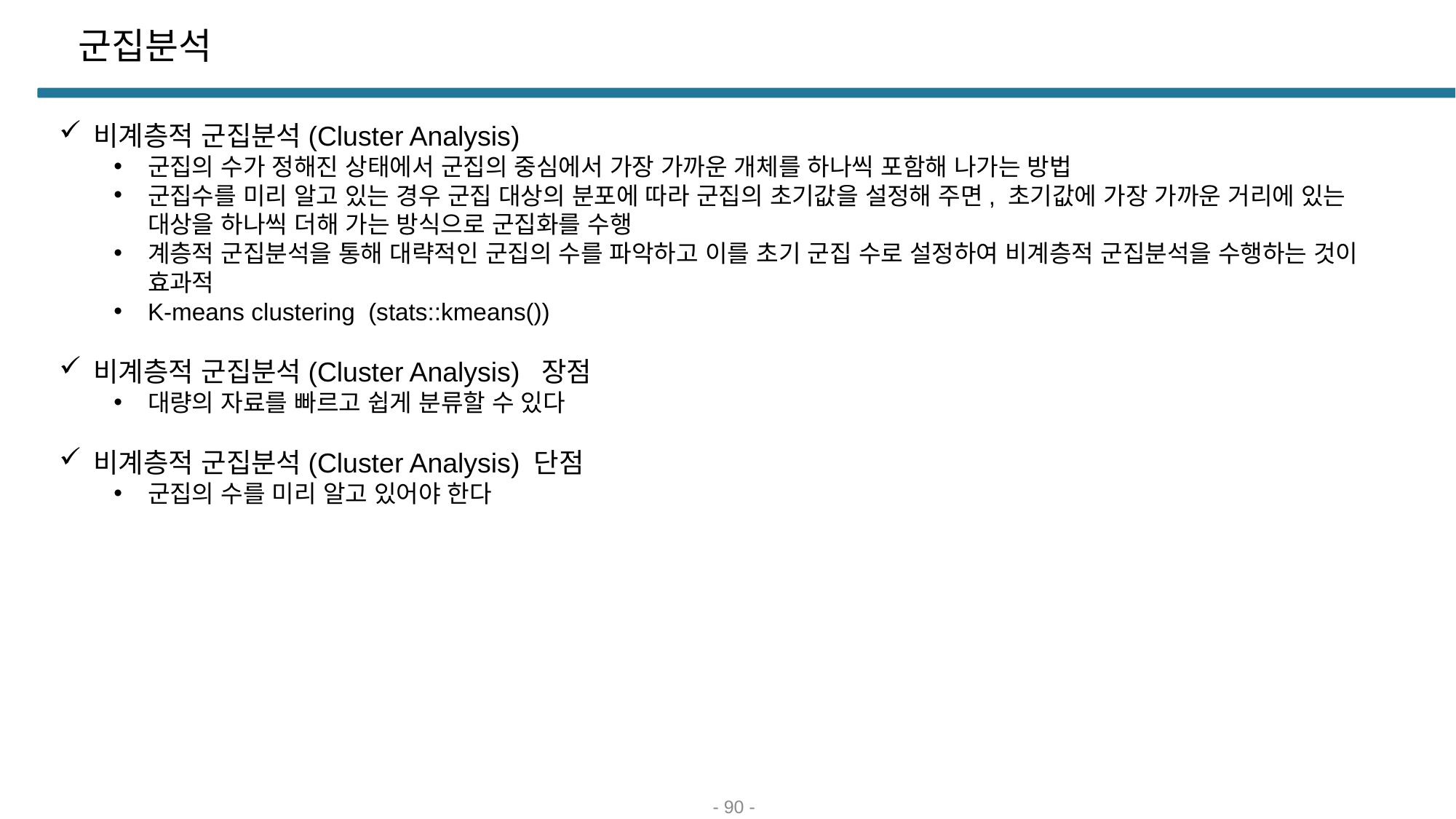

군집분석
#
비계층적 군집분석(Cluster Analysis)
군집의 수가 정해진 상태에서 군집의 중심에서 가장 가까운 개체를 하나씩 포함해 나가는 방법
군집수를 미리 알고 있는 경우 군집 대상의 분포에 따라 군집의 초기값을 설정해 주면, 초기값에 가장 가까운 거리에 있는 대상을 하나씩 더해 가는 방식으로 군집화를 수행
계층적 군집분석을 통해 대략적인 군집의 수를 파악하고 이를 초기 군집 수로 설정하여 비계층적 군집분석을 수행하는 것이 효과적
K-means clustering  (stats::kmeans())

비계층적 군집분석(Cluster Analysis)  장점
대량의 자료를 빠르고 쉽게 분류할 수 있다

비계층적 군집분석(Cluster Analysis) 단점
군집의 수를 미리 알고 있어야 한다
- 90 -